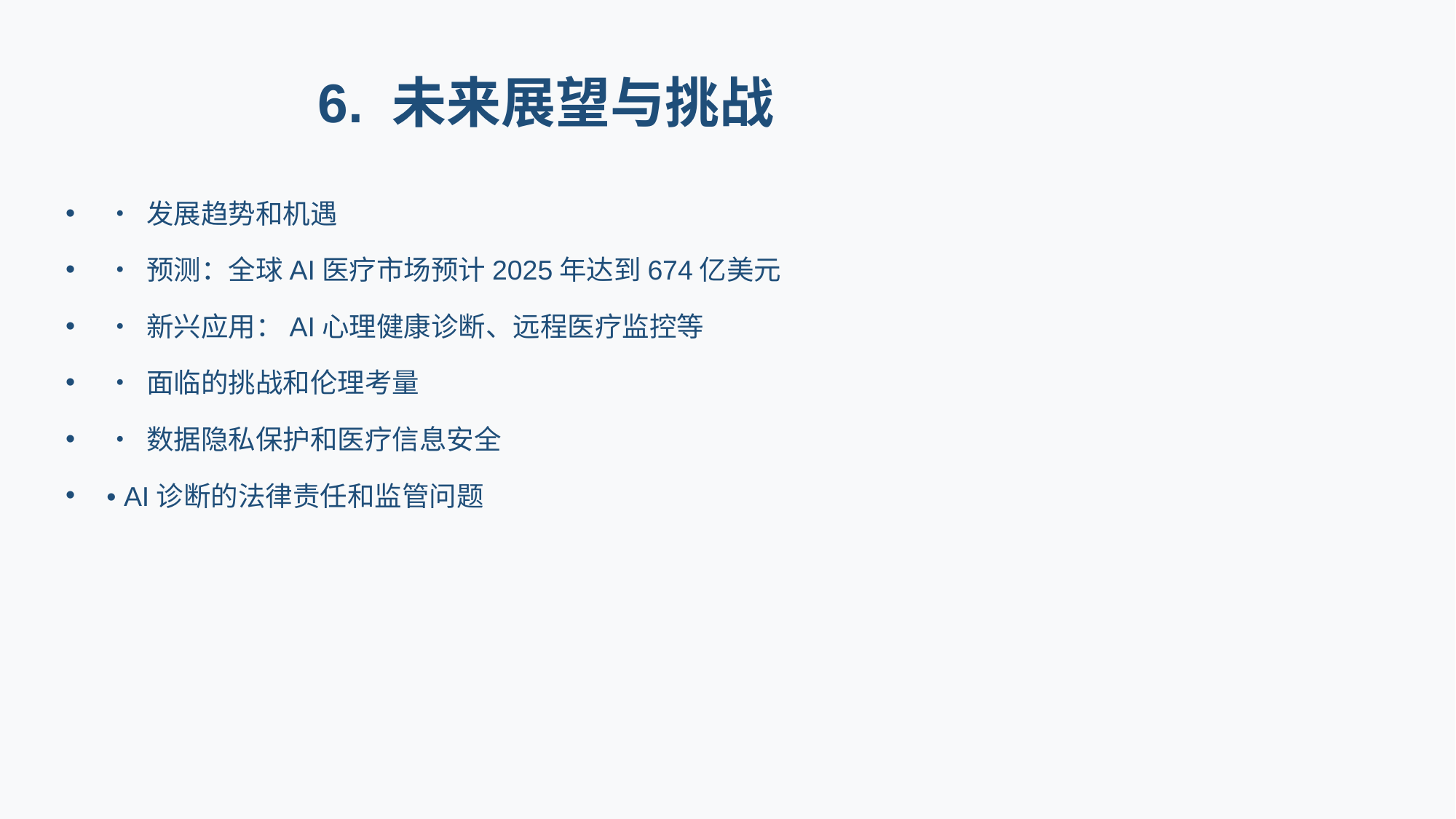

# 6. 未来展望与挑战
• 发展趋势和机遇
• 预测：全球AI医疗市场预计2025年达到674亿美元
• 新兴应用：AI心理健康诊断、远程医疗监控等
• 面临的挑战和伦理考量
• 数据隐私保护和医疗信息安全
• AI诊断的法律责任和监管问题